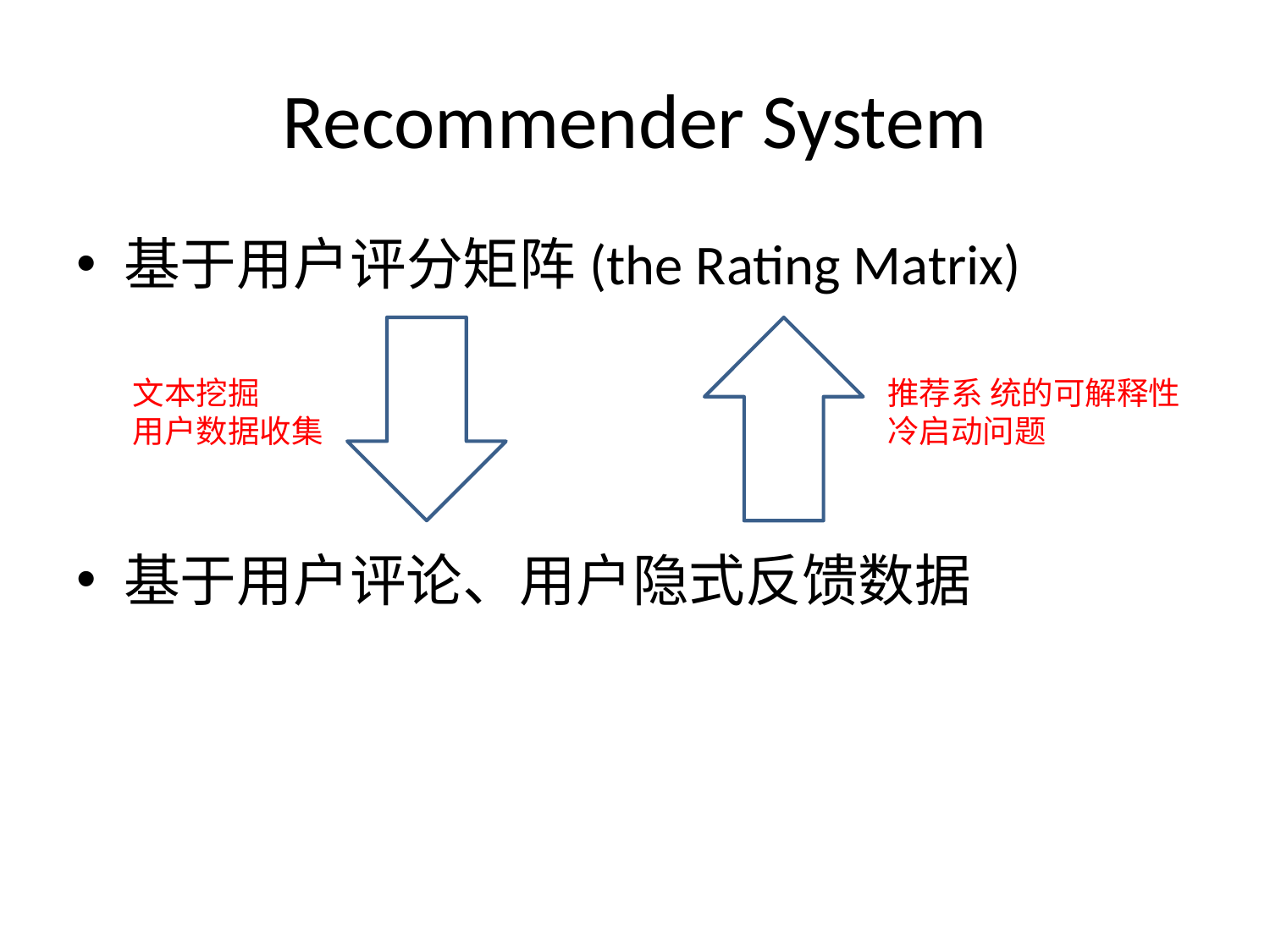

# Recommender System
基于用户评分矩阵(the Rating Matrix)

基于用户评论、用户隐式反馈数据

文本挖掘
用户数据收集
推荐系 统的可解释性
冷启动问题